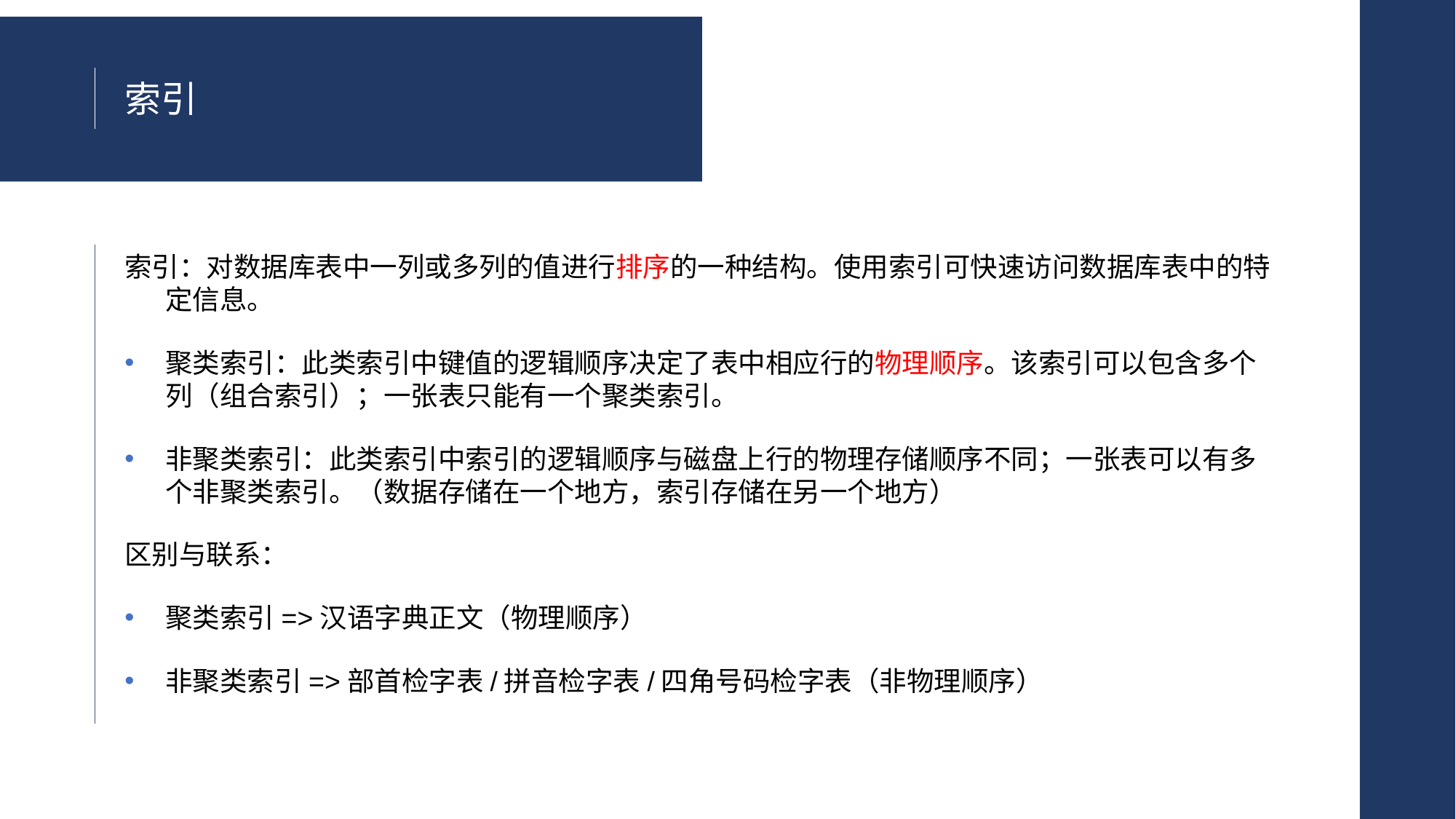

索引
索引：对数据库表中一列或多列的值进行排序的一种结构。使用索引可快速访问数据库表中的特定信息。
聚类索引：此类索引中键值的逻辑顺序决定了表中相应行的物理顺序。该索引可以包含多个列（组合索引）；一张表只能有一个聚类索引。
非聚类索引：此类索引中索引的逻辑顺序与磁盘上行的物理存储顺序不同；一张表可以有多个非聚类索引。（数据存储在一个地方，索引存储在另一个地方）
区别与联系：
聚类索引=>汉语字典正文（物理顺序）
非聚类索引=>部首检字表/拼音检字表/四角号码检字表（非物理顺序）